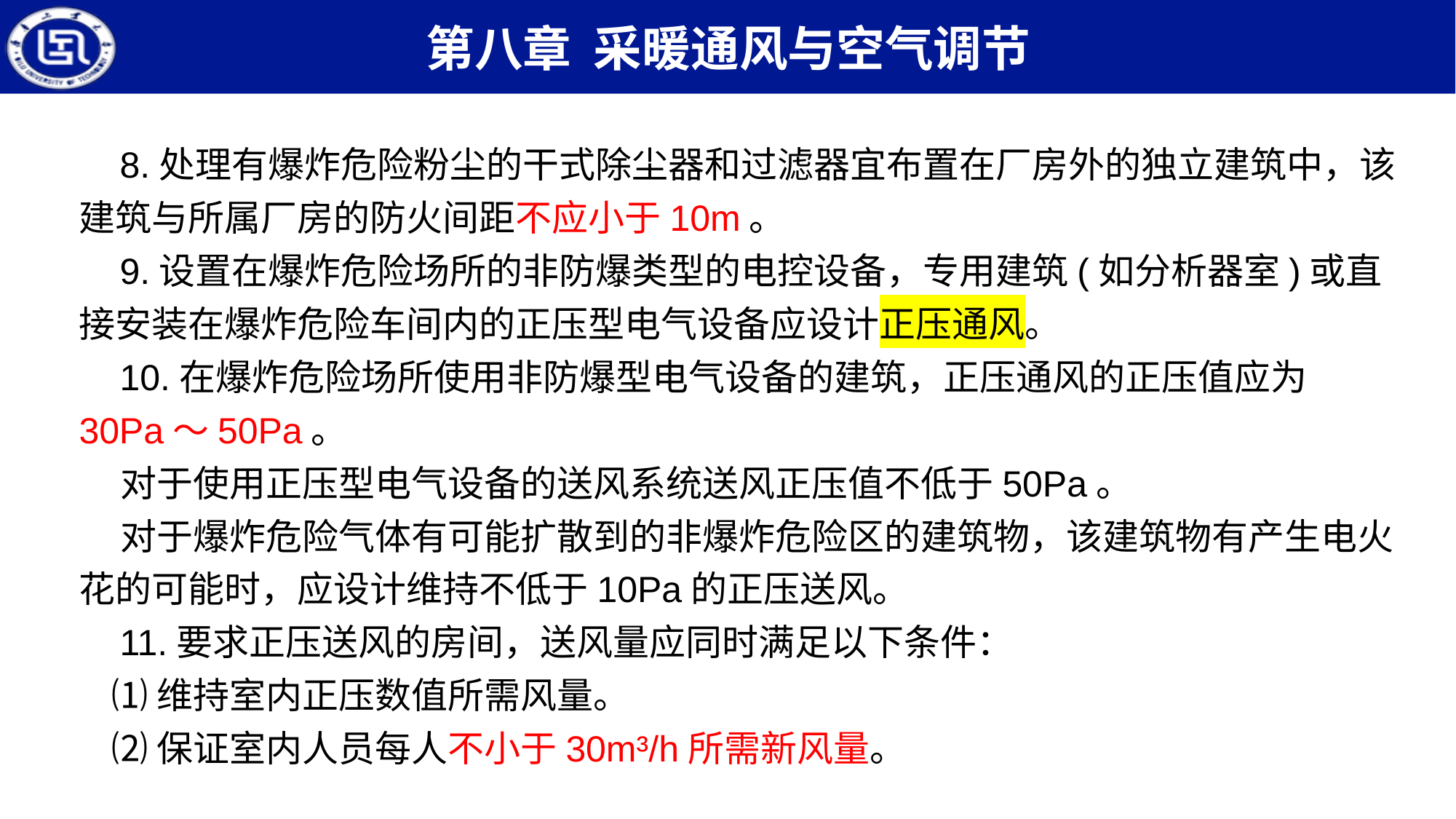

8.处理有爆炸危险粉尘的干式除尘器和过滤器宜布置在厂房外的独立建筑中，该建筑与所属厂房的防火间距不应小于10m。
    9.设置在爆炸危险场所的非防爆类型的电控设备，专用建筑(如分析器室)或直接安装在爆炸危险车间内的正压型电气设备应设计正压通风。
    10.在爆炸危险场所使用非防爆型电气设备的建筑，正压通风的正压值应为30Pa～50Pa。
    对于使用正压型电气设备的送风系统送风正压值不低于50Pa。
    对于爆炸危险气体有可能扩散到的非爆炸危险区的建筑物，该建筑物有产生电火花的可能时，应设计维持不低于10Pa的正压送风。
    11.要求正压送风的房间，送风量应同时满足以下条件：
    ⑴维持室内正压数值所需风量。
    ⑵保证室内人员每人不小于30m³/h所需新风量。